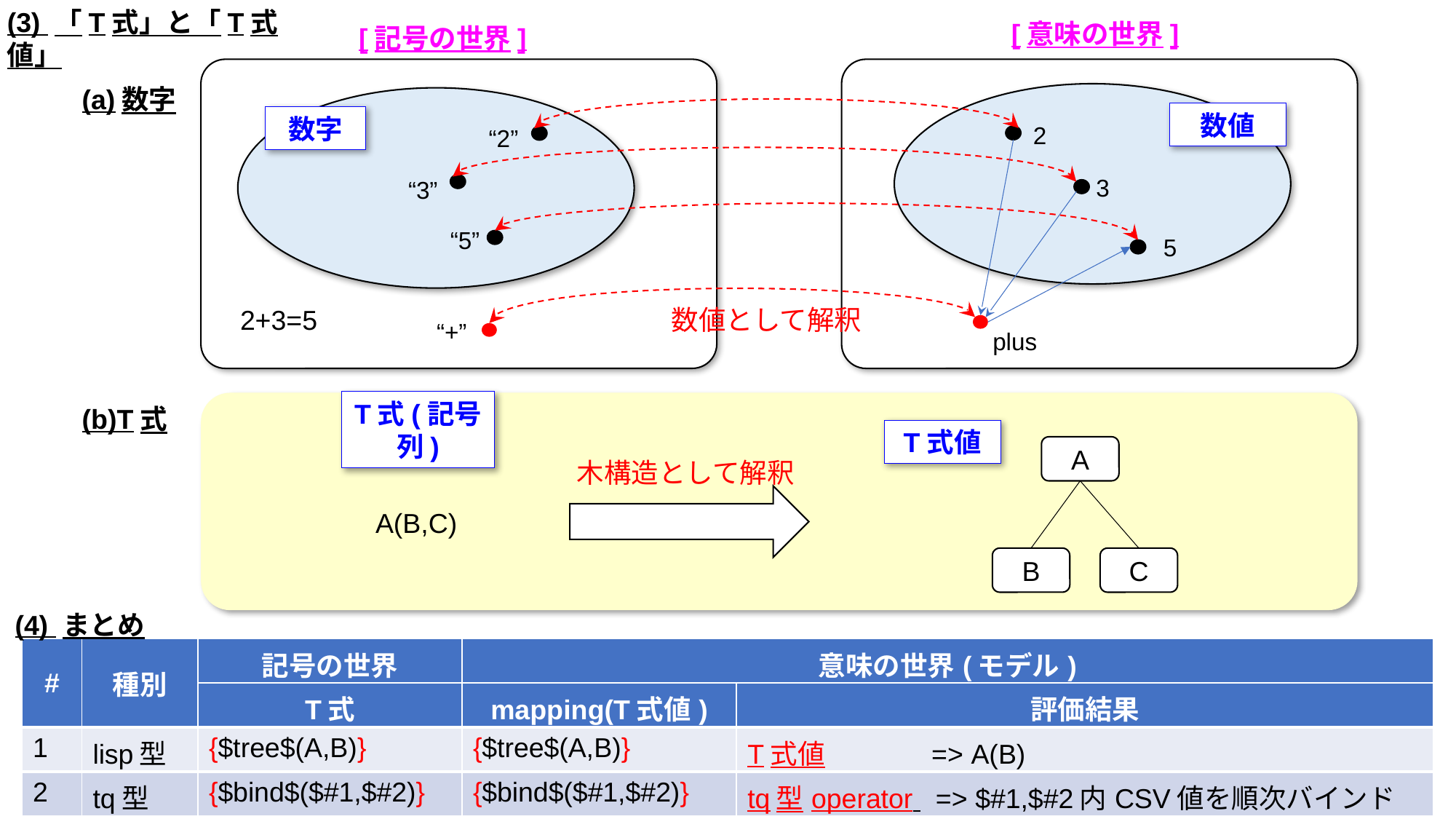

(3) 「T式」と「T式値」
[意味の世界]
[記号の世界]

数値
数字
2
“2”

3
“3”

“5”
5

“+”

plus

(a)数字
2+3=5
数値として解釈

(b)T式
T式(記号列)
T式値
A
木構造として解釈

A(B,C)
C
B
(4) まとめ
| # | 種別 | 記号の世界 | 意味の世界(モデル) |  |
| --- | --- | --- | --- | --- |
|  |  | T式 | mapping(T式値) | 評価結果 |
| 1 | lisp型 | {$tree$(A,B)} | {$tree$(A,B)} | T式値 　　 => A(B) |
| 2 | tq型 | {$bind$($#1,$#2)} | {$bind$($#1,$#2)} | tq型operator => $#1,$#2内CSV値を順次バインド |
冒頭の問題点自体は解決しているが、実行についての記載がない。
評価～実行～停止/loopにいたる一連の流れの記載が欲しい。
ステートマシン的な記載でも可(★)。